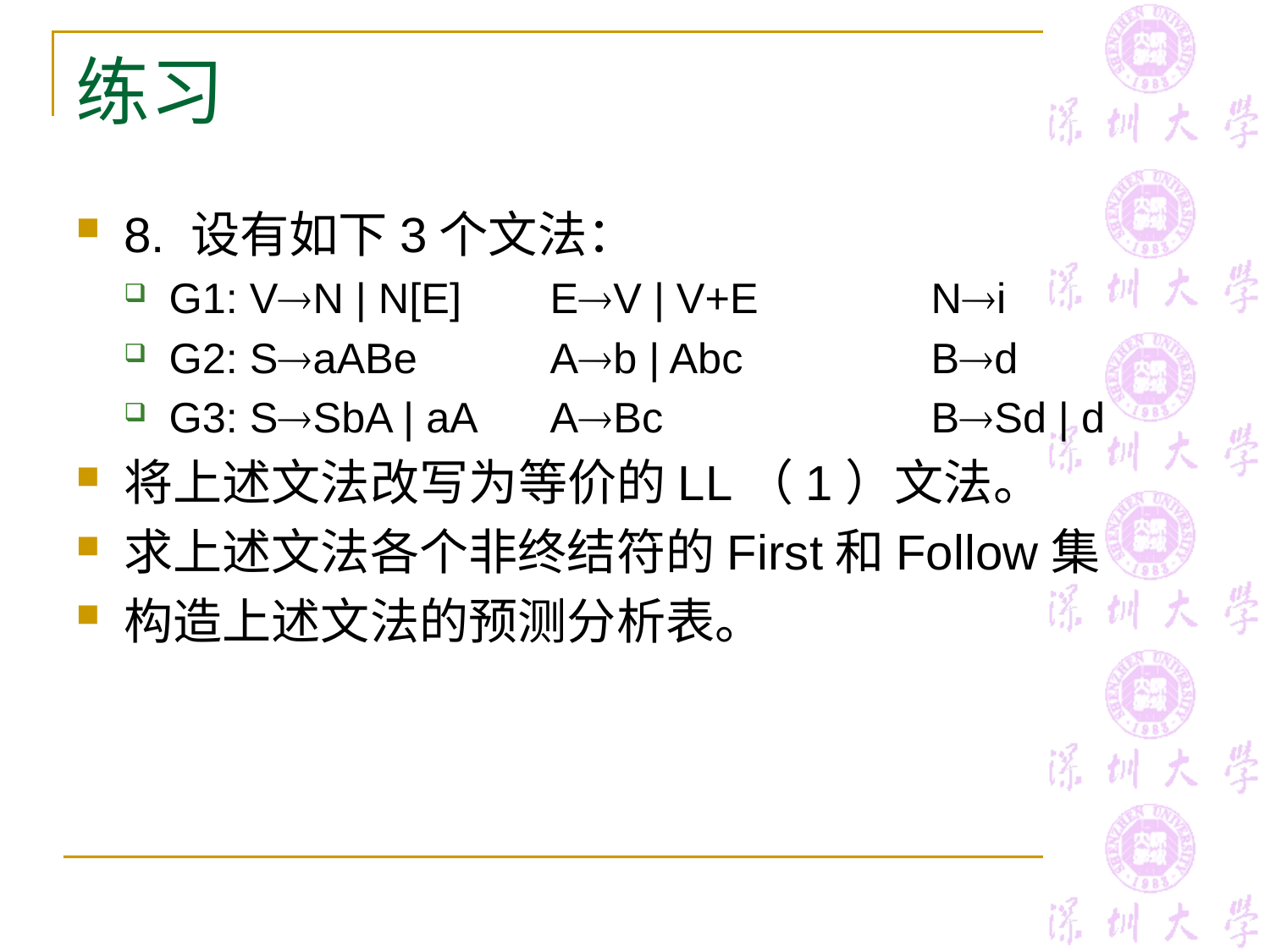

# 练习
8. 设有如下3个文法：
G1: V→N | N[E]	E→V | V+E		N→i
G2: S→aABe		A→b | Abc		B→d
G3: S→SbA | aA	A→Bc			B→Sd | d
将上述文法改写为等价的LL（1）文法。
求上述文法各个非终结符的First和Follow集
构造上述文法的预测分析表。